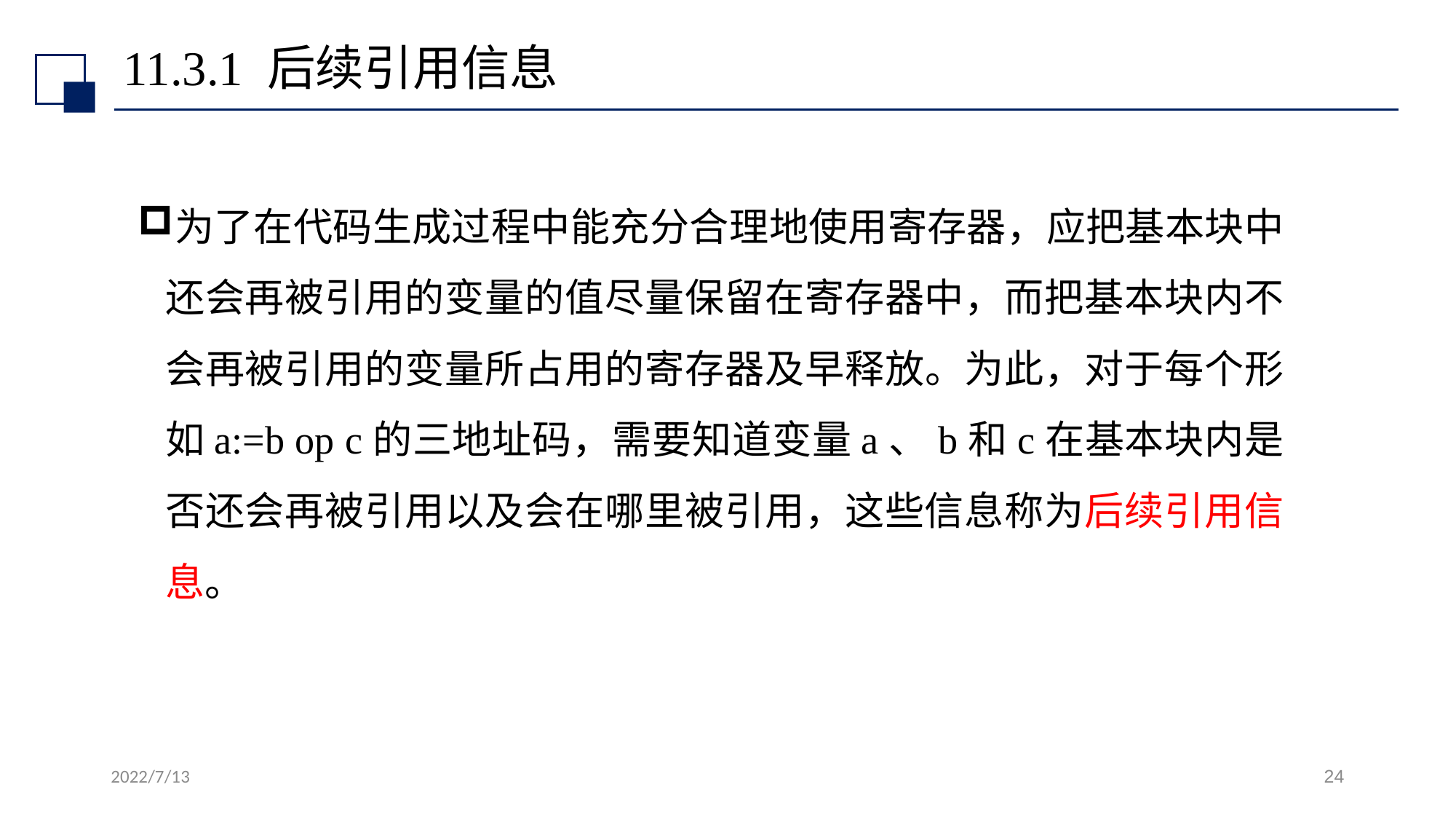

# 11.3.1 后续引用信息
为了在代码生成过程中能充分合理地使用寄存器，应把基本块中还会再被引用的变量的值尽量保留在寄存器中，而把基本块内不会再被引用的变量所占用的寄存器及早释放。为此，对于每个形如a:=b op c的三地址码，需要知道变量a、b和c在基本块内是否还会再被引用以及会在哪里被引用，这些信息称为后续引用信息。
2022/7/13
24